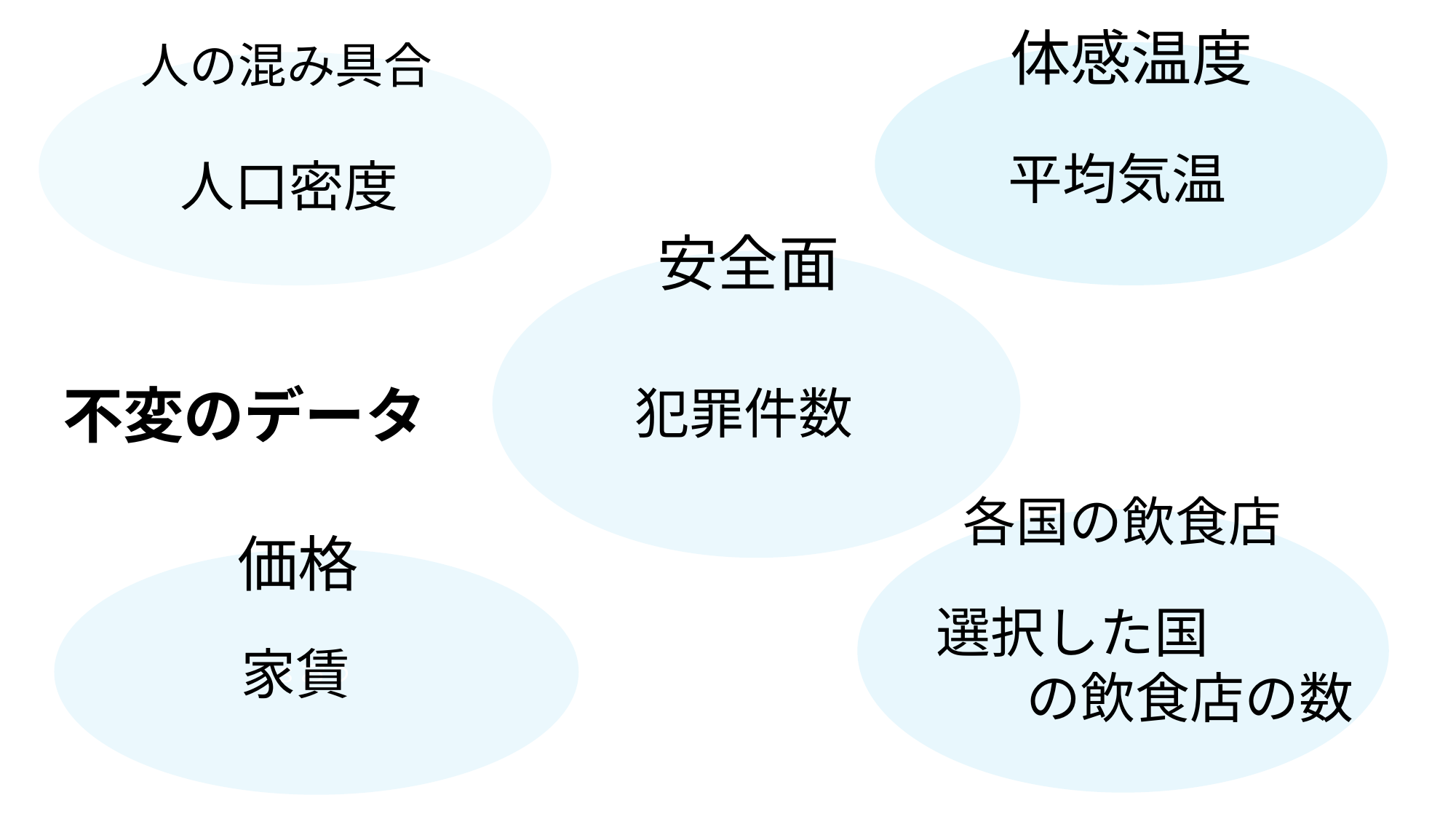

体感温度
人の混み具合

平均気温
人口密度
安全面

不変のデータ
犯罪件数
各国の飲食店

価格
sおう
選択した国
の飲食店の数
家賃